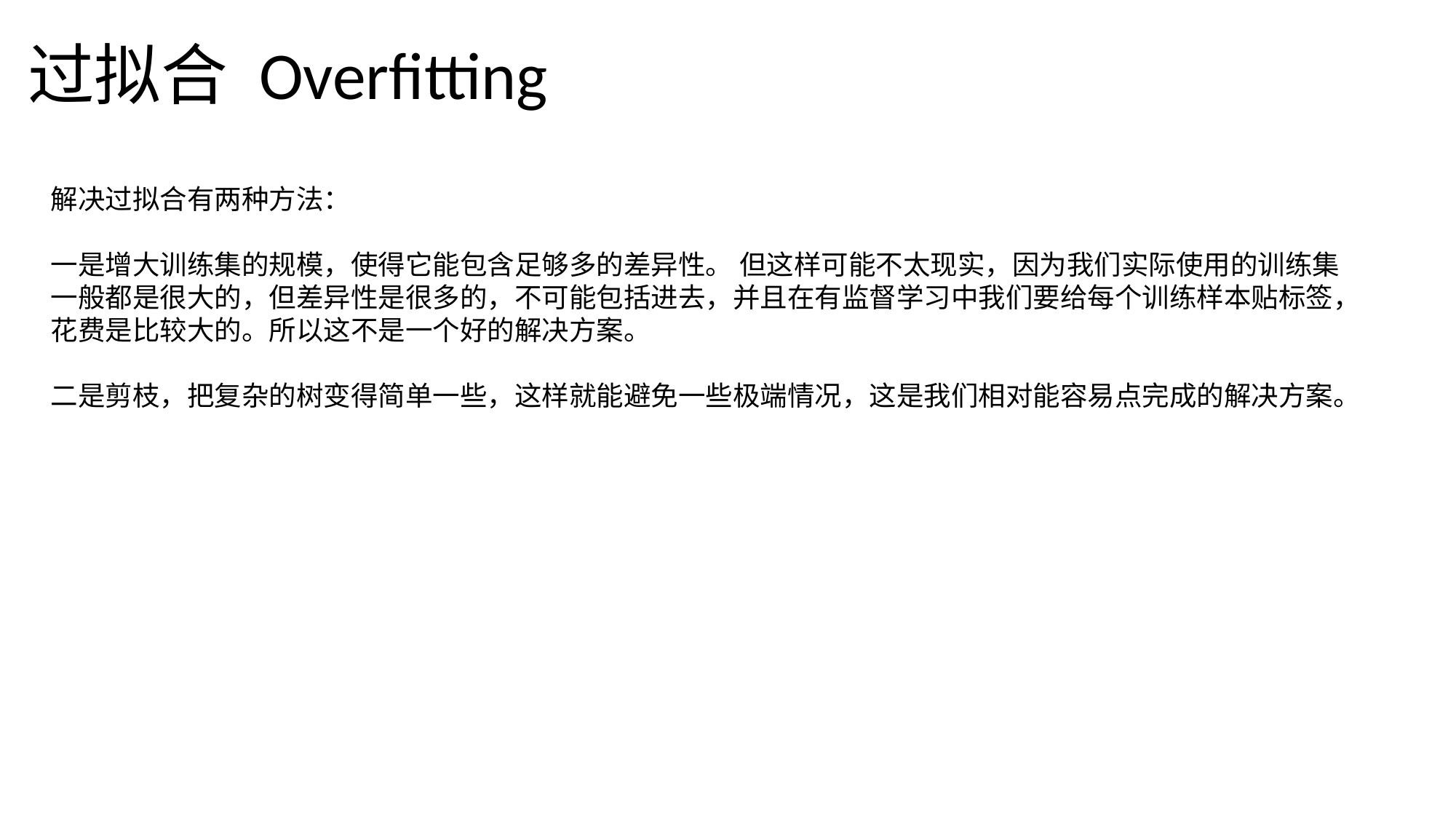

# 过拟合 Overfitting
解决过拟合有两种方法：

一是增大训练集的规模，使得它能包含足够多的差异性。 但这样可能不太现实，因为我们实际使用的训练集一般都是很大的，但差异性是很多的，不可能包括进去，并且在有监督学习中我们要给每个训练样本贴标签，花费是比较大的。所以这不是一个好的解决方案。

二是剪枝，把复杂的树变得简单一些，这样就能避免一些极端情况，这是我们相对能容易点完成的解决方案。